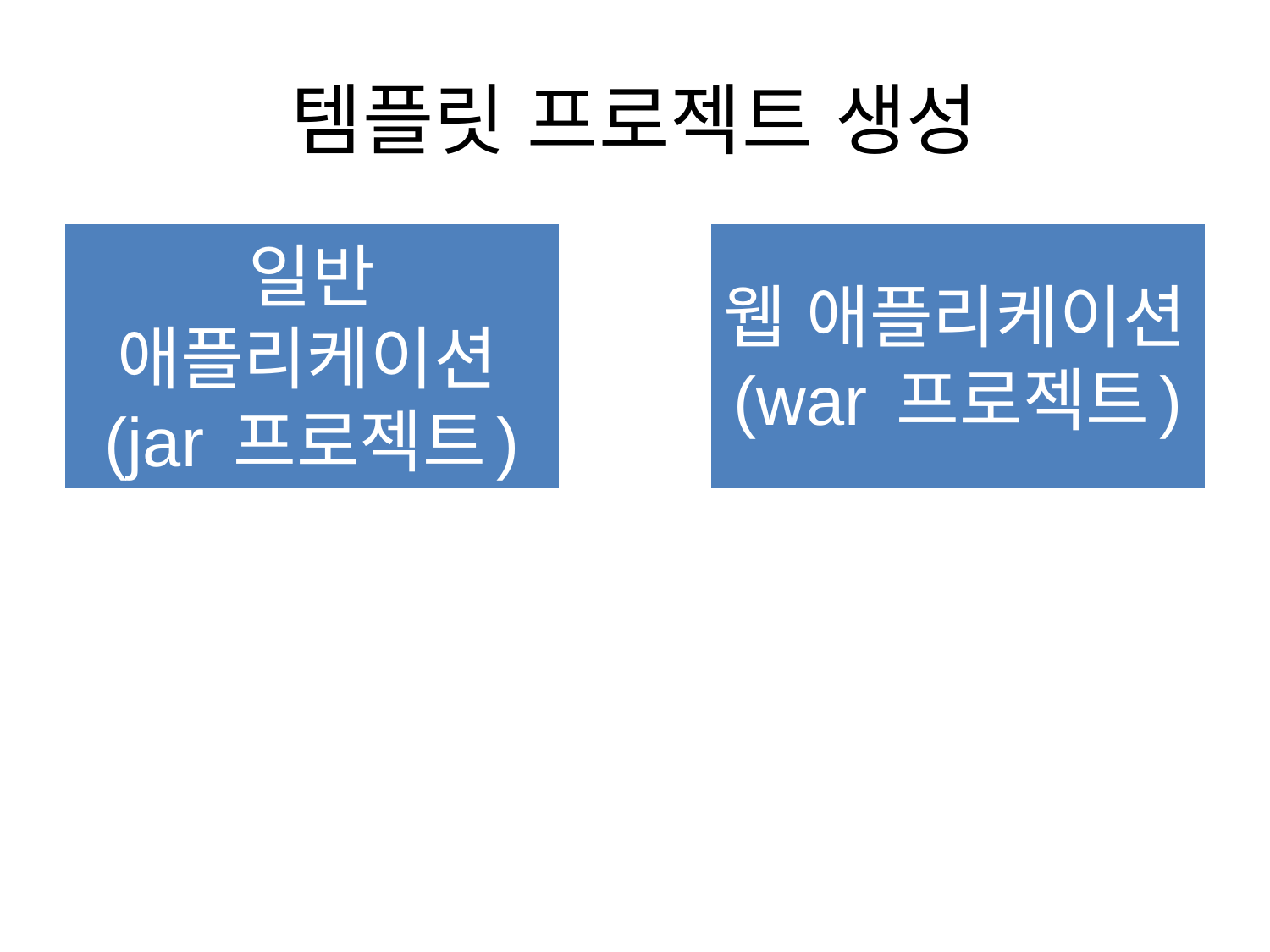

# 템플릿 프로젝트 생성
일반 애플리케이션(jar 프로젝트)
웹 애플리케이션(war 프로젝트)